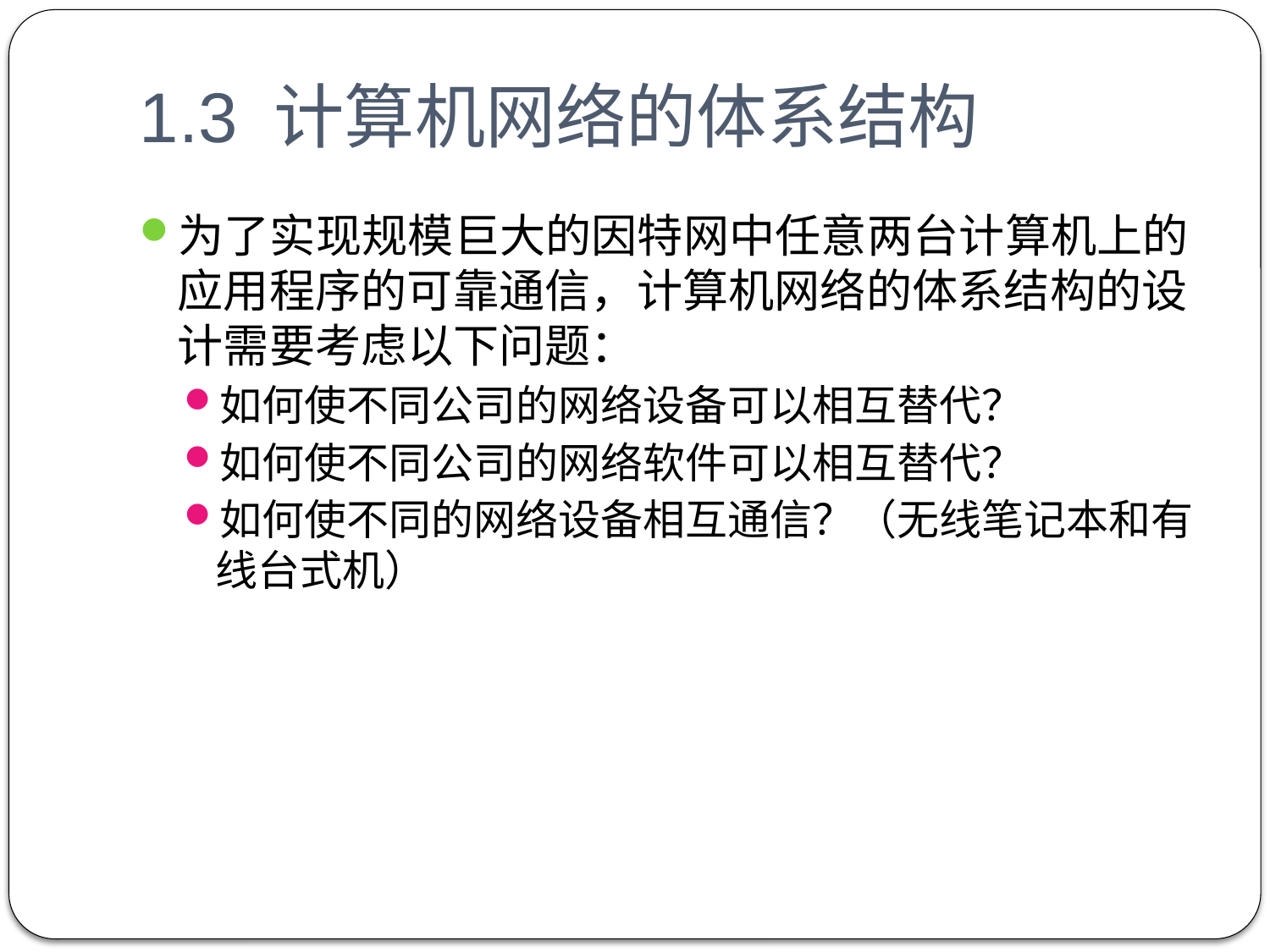

# 1.3 计算机网络的体系结构
为了实现规模巨大的因特网中任意两台计算机上的应用程序的可靠通信，计算机网络的体系结构的设计需要考虑以下问题：
如何使不同公司的网络设备可以相互替代？
如何使不同公司的网络软件可以相互替代？
如何使不同的网络设备相互通信？（无线笔记本和有线台式机）